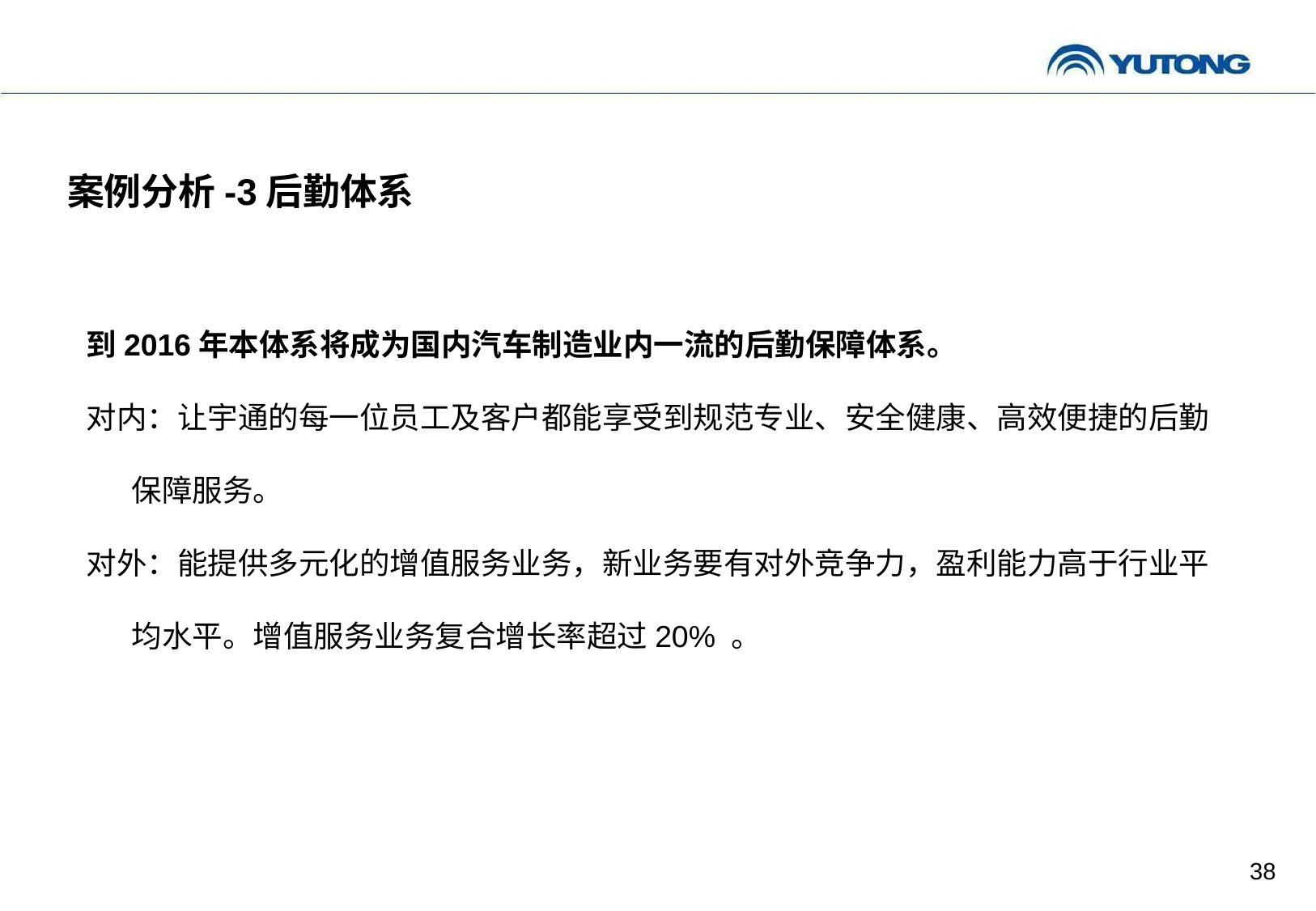

案例分析-3后勤体系
到2016年本体系将成为国内汽车制造业内一流的后勤保障体系。
对内：让宇通的每一位员工及客户都能享受到规范专业、安全健康、高效便捷的后勤保障服务。
对外：能提供多元化的增值服务业务，新业务要有对外竞争力，盈利能力高于行业平均水平。增值服务业务复合增长率超过20% 。
38